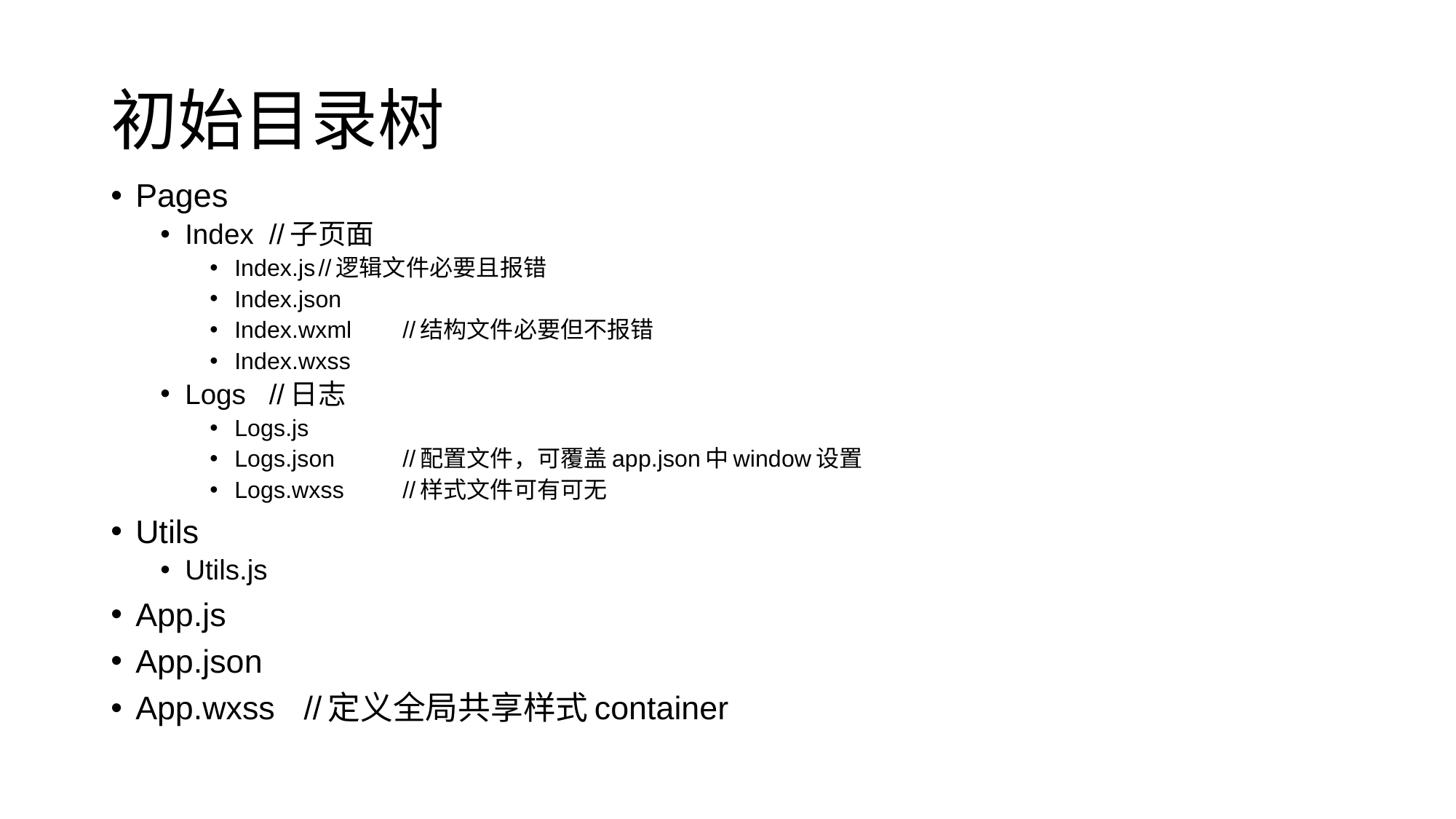

# 初始目录树
Pages
Index		//子页面
Index.js	//逻辑文件必要且报错
Index.json
Index.wxml	//结构文件必要但不报错
Index.wxss
Logs		//日志
Logs.js
Logs.json	//配置文件，可覆盖app.json中window设置
Logs.wxss	//样式文件可有可无
Utils
Utils.js
App.js
App.json
App.wxss		//定义全局共享样式container